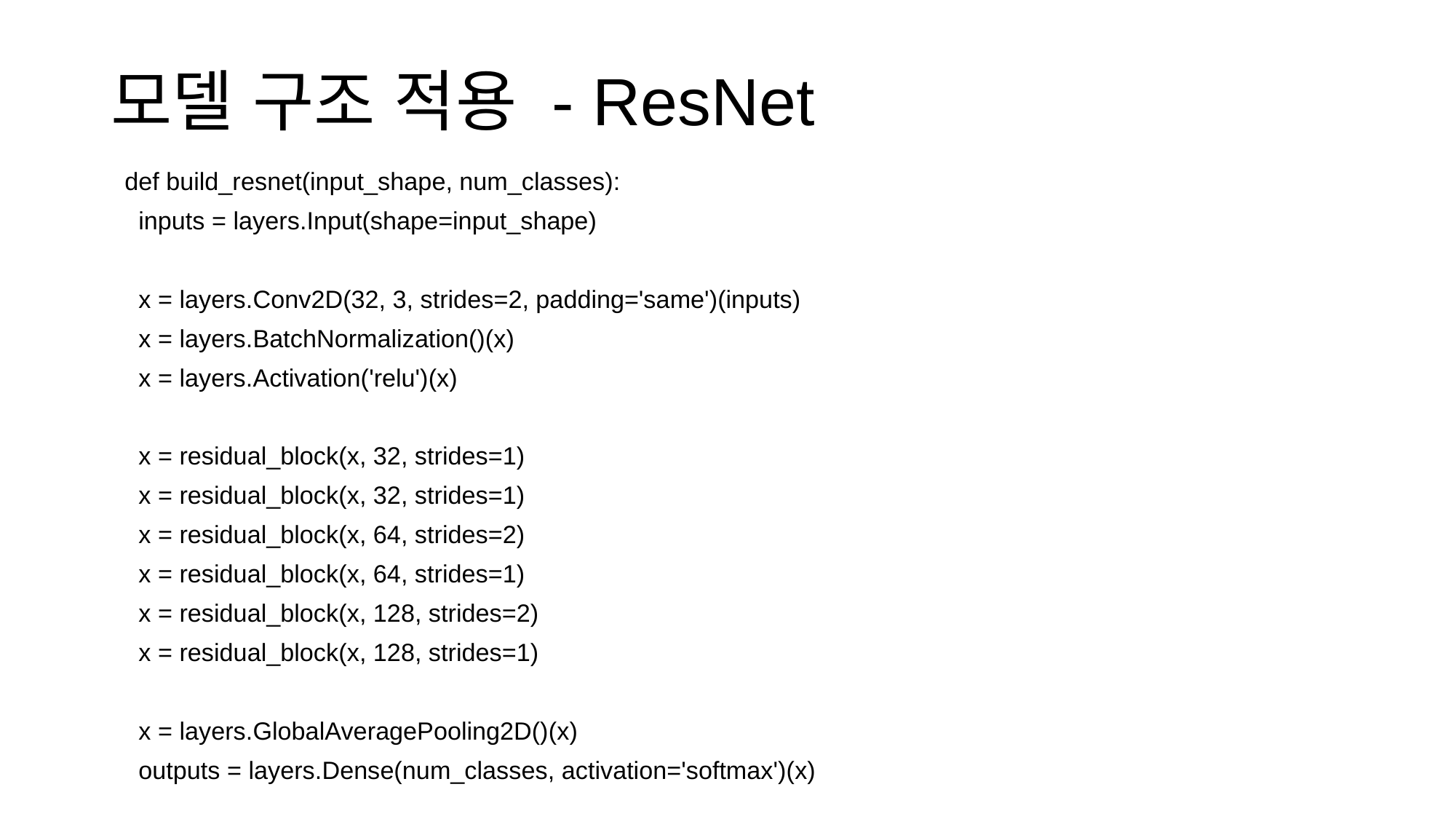

# 모델 구조 적용 - ResNet
  def build_resnet(input_shape, num_classes):
    inputs = layers.Input(shape=input_shape)

    x = layers.Conv2D(32, 3, strides=2, padding='same')(inputs)
    x = layers.BatchNormalization()(x)
    x = layers.Activation('relu')(x)

    x = residual_block(x, 32, strides=1)
    x = residual_block(x, 32, strides=1)
    x = residual_block(x, 64, strides=2)
    x = residual_block(x, 64, strides=1)
    x = residual_block(x, 128, strides=2)
    x = residual_block(x, 128, strides=1)

    x = layers.GlobalAveragePooling2D()(x)
    outputs = layers.Dense(num_classes, activation='softmax')(x)